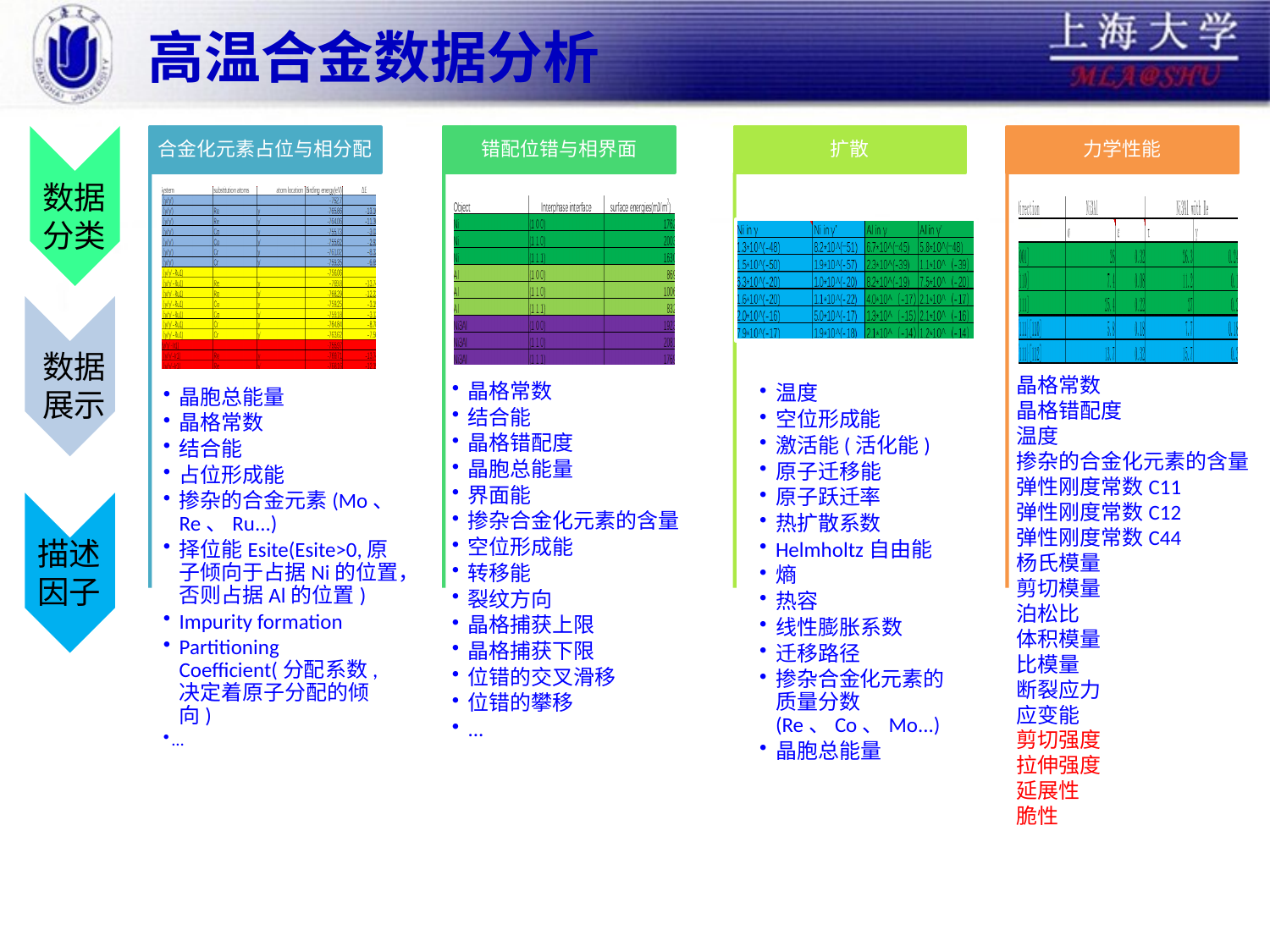

# 高温合金数据分析
晶胞总能量
晶格常数
结合能
占位形成能
掺杂的合金元素(Mo、Re、Ru...)
择位能Esite(Esite>0,原子倾向于占据Ni的位置，否则占据Al的位置)
Impurity formation
Partitioning  Coefficient(分配系数,决定着原子分配的倾向)
...
合金化元素占位与相分配
晶格常数
结合能
晶格错配度
晶胞总能量
界面能
掺杂合金化元素的含量
空位形成能
转移能
裂纹方向
晶格捕获上限
晶格捕获下限
位错的交叉滑移
位错的攀移
...

错配位错与相界面
温度
空位形成能
激活能(活化能)
原子迁移能
原子跃迁率
热扩散系数
Helmholtz自由能
熵
热容
线性膨胀系数
迁移路径
掺杂合金化元素的质量分数(Re、Co、Mo...)
晶胞总能量
扩散
力学性能

数据分类

数据展示

描述因子
晶格常数
晶格错配度
温度
掺杂的合金化元素的含量
弹性刚度常数C11
弹性刚度常数C12
弹性刚度常数C44
杨氏模量
剪切模量
泊松比
体积模量
比模量
断裂应力
应变能
剪切强度
拉伸强度
延展性
脆性